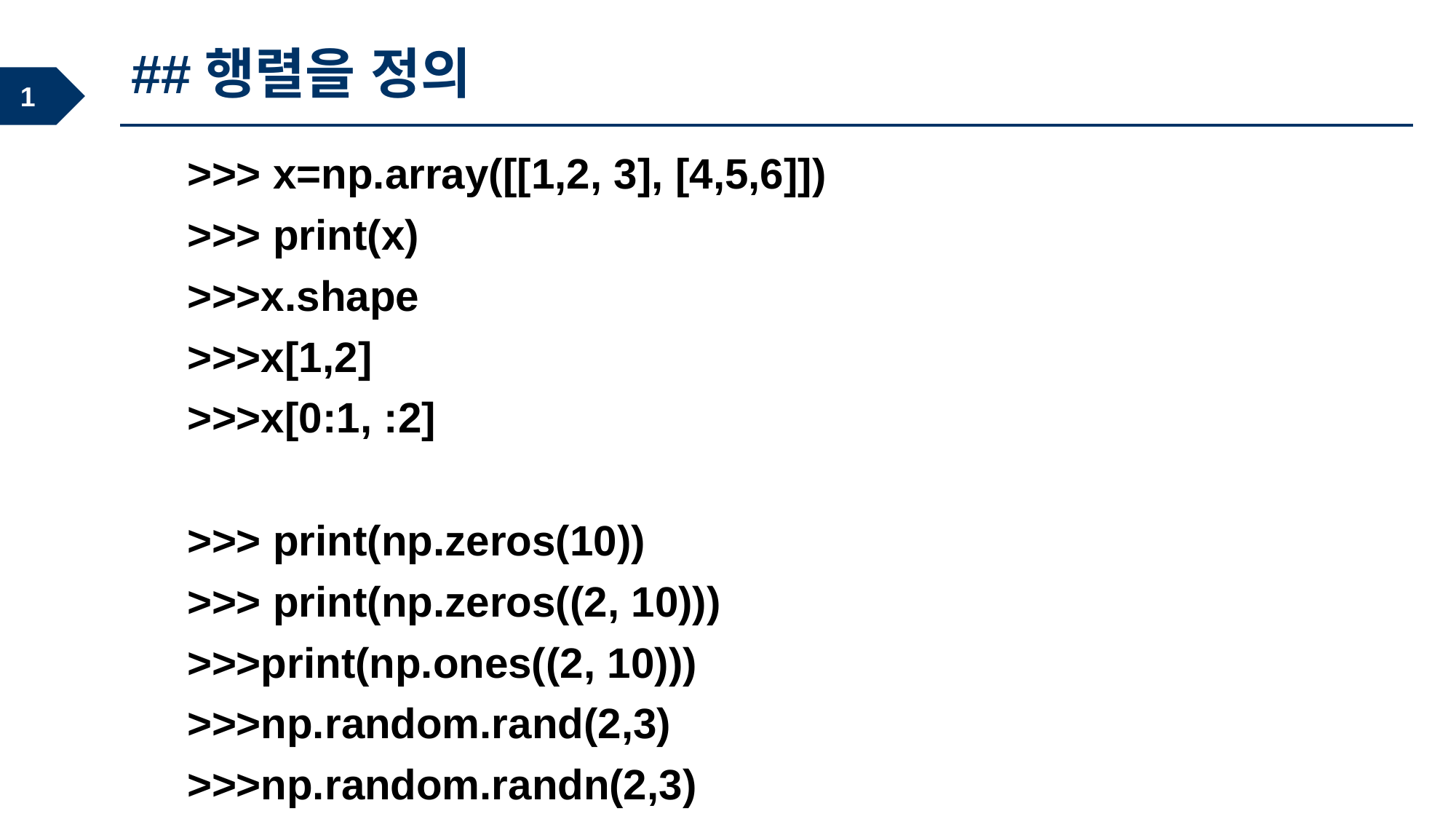

##행렬을 정의
>>> x=np.array([[1,2, 3], [4,5,6]])
>>> print(x)
>>>x.shape
>>>x[1,2]
>>>x[0:1, :2]

>>> print(np.zeros(10))
>>> print(np.zeros((2, 10)))
>>>print(np.ones((2, 10)))
>>>np.random.rand(2,3)
>>>np.random.randn(2,3)